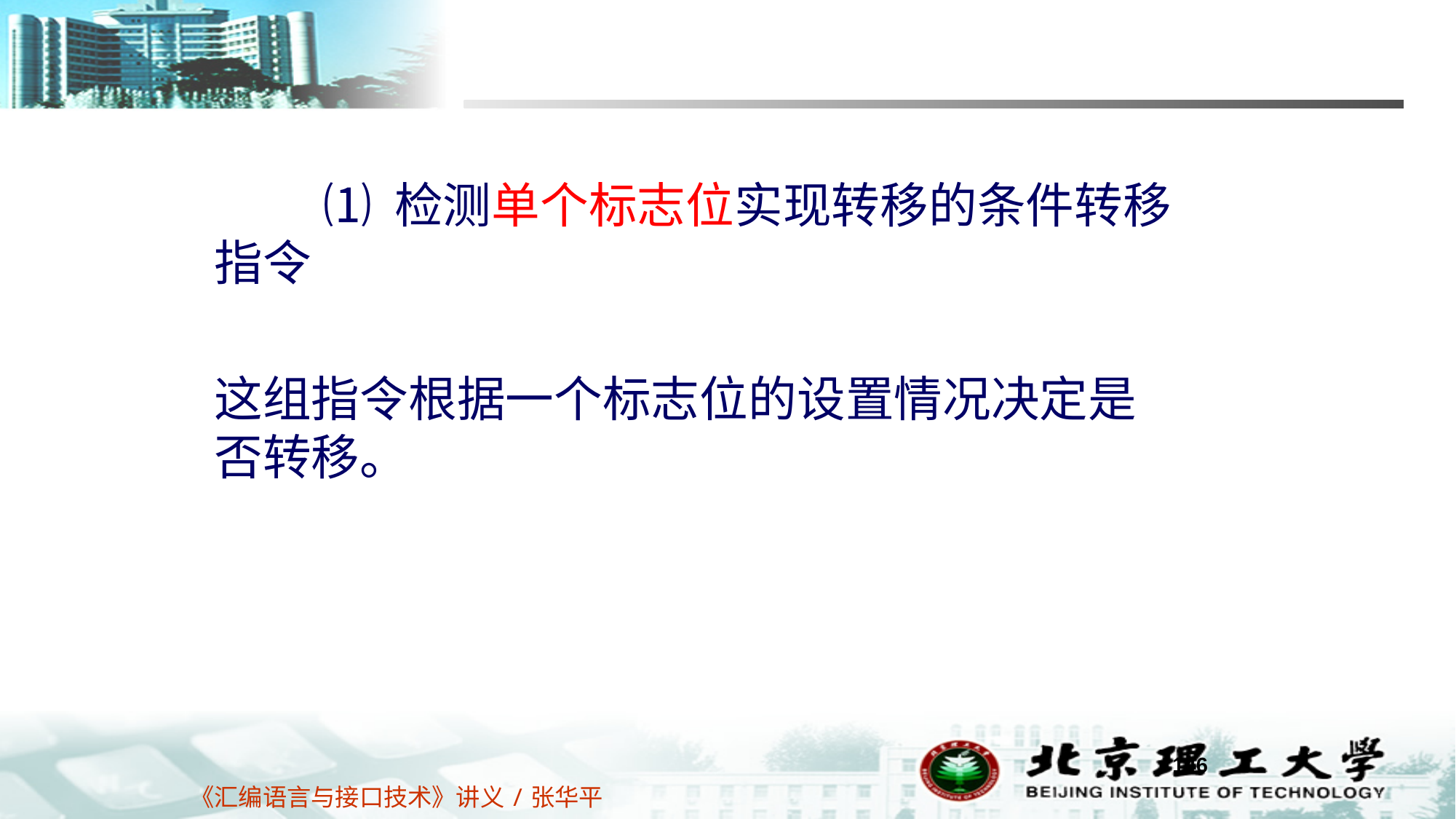

⑴ 检测单个标志位实现转移的条件转移指令

这组指令根据一个标志位的设置情况决定是否转移。
146